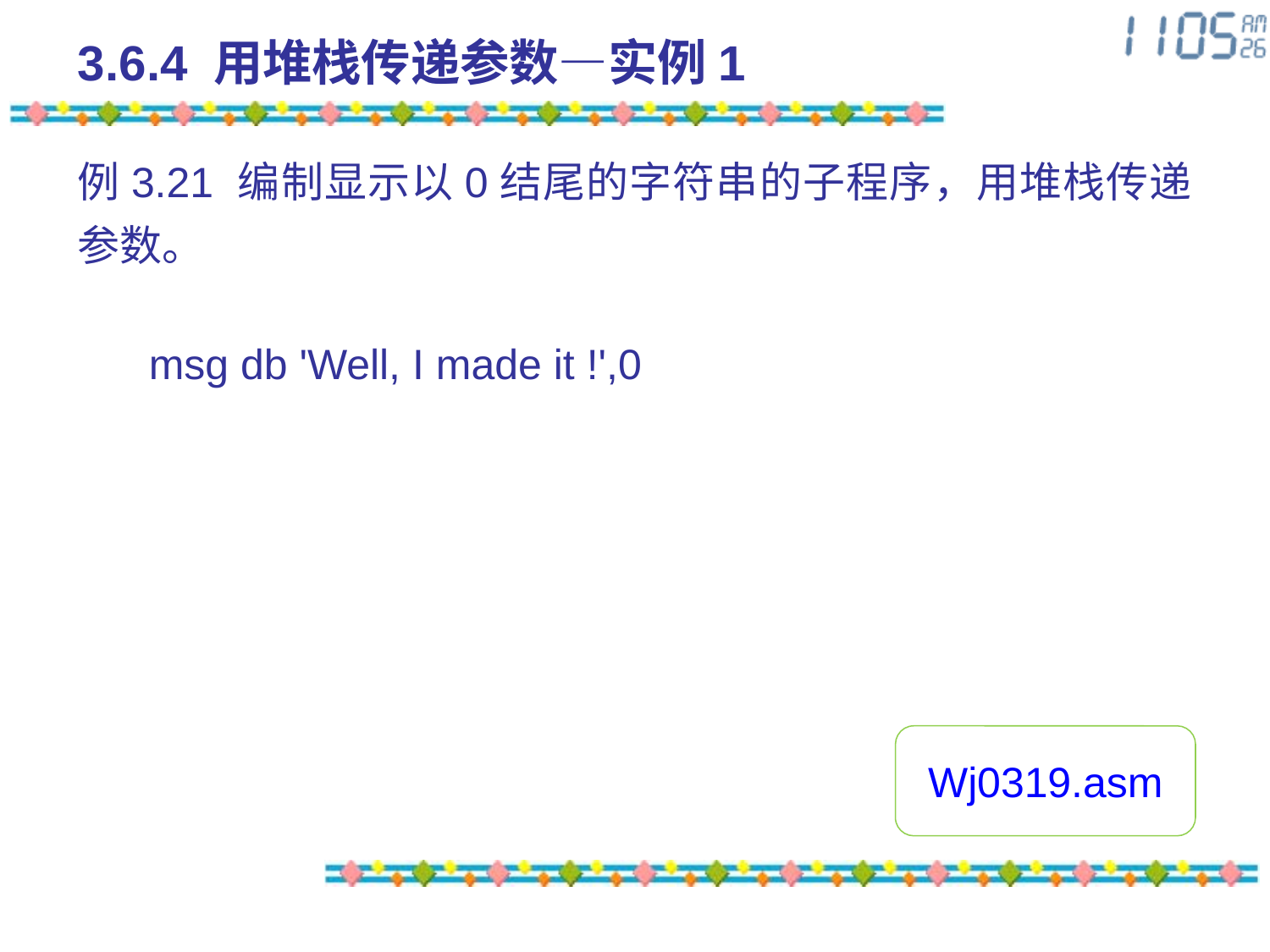

# 3.6.4 用堆栈传递参数—实例1
例3.21 编制显示以0结尾的字符串的子程序，用堆栈传递参数。

      msg db 'Well, I made it !',0

Wj0319.asm